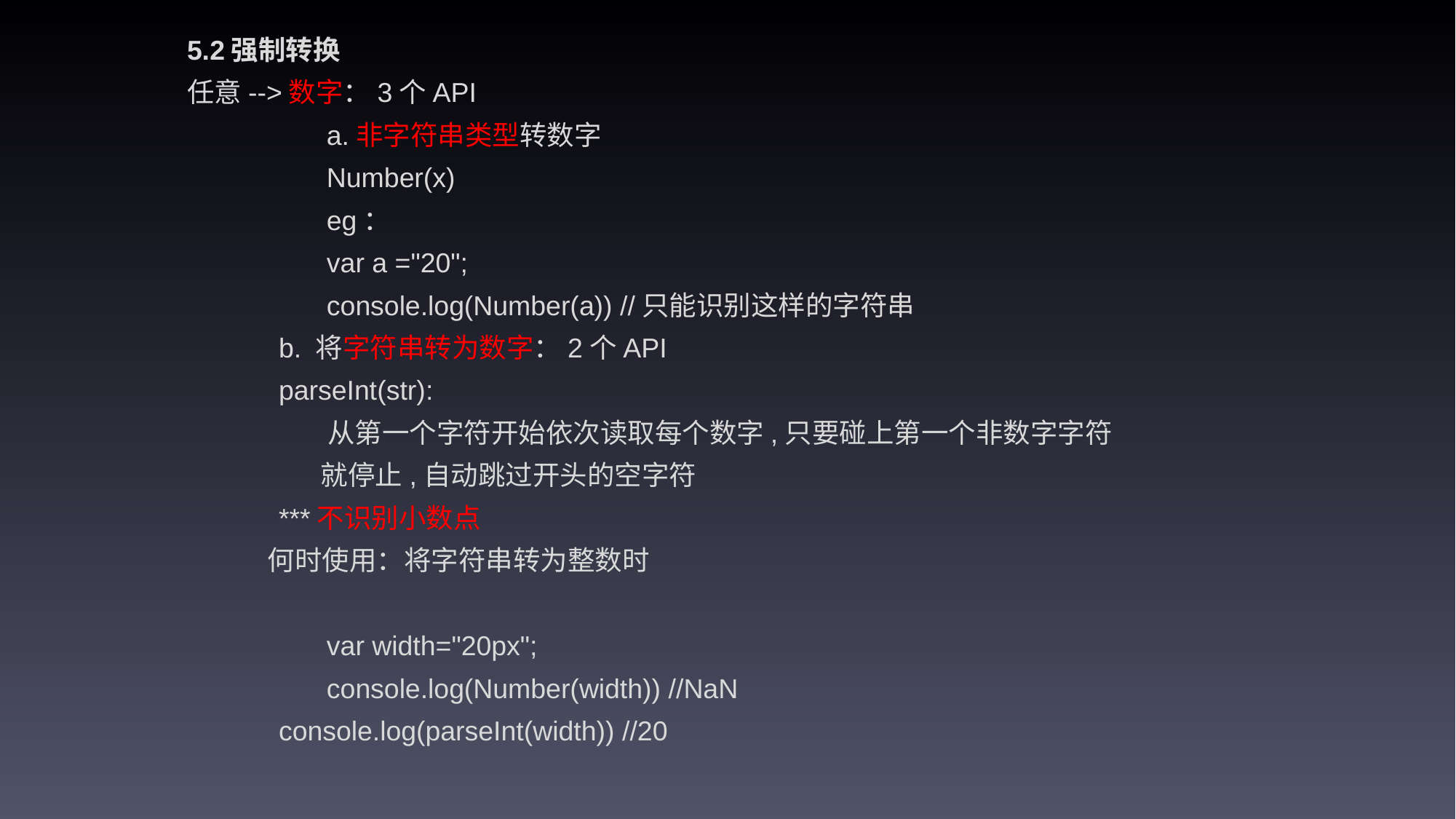

5.2强制转换
任意-->数字：3个API
	    a.非字符串类型转数字
	    Number(x)
	    eg：
	    var a ="20";
   	    console.log(Number(a)) //只能识别这样的字符串
            b. 将字符串转为数字：2个API
            parseInt(str):
	    从第一个字符开始依次读取每个数字,只要碰上第一个非数字字符	    就停止,自动跳过开头的空字符
            ***不识别小数点
            何时使用：将字符串转为整数时

	    var width="20px";
	    console.log(Number(width)) //NaN
            console.log(parseInt(width)) //20